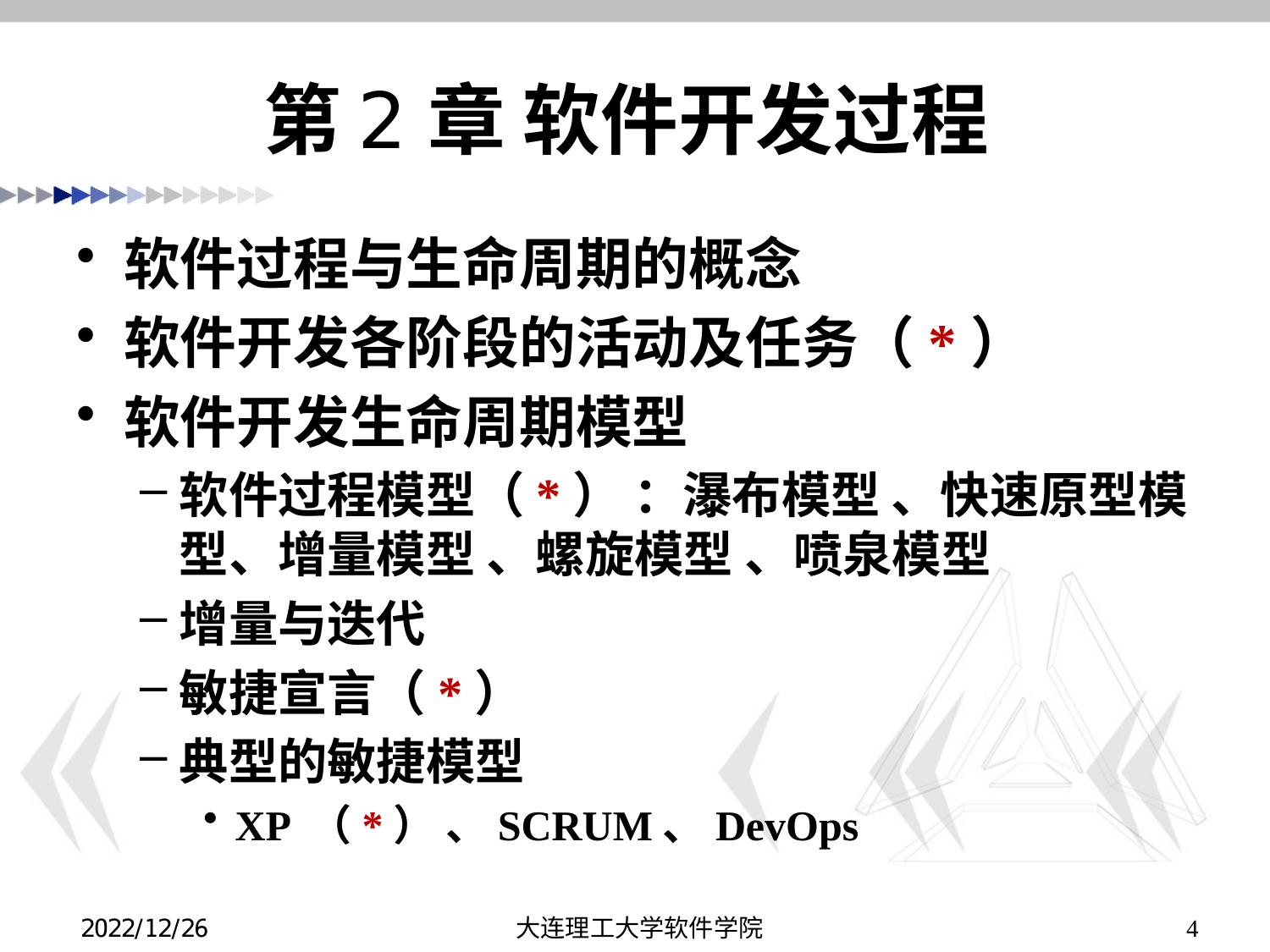

# 第2章 软件开发过程
软件过程与生命周期的概念
软件开发各阶段的活动及任务（*）
软件开发生命周期模型
软件过程模型（*） ：瀑布模型 、快速原型模型、增量模型 、螺旋模型 、喷泉模型
增量与迭代
敏捷宣言（*）
典型的敏捷模型
XP （*） 、SCRUM、DevOps
2022/12/26
大连理工大学软件学院
4